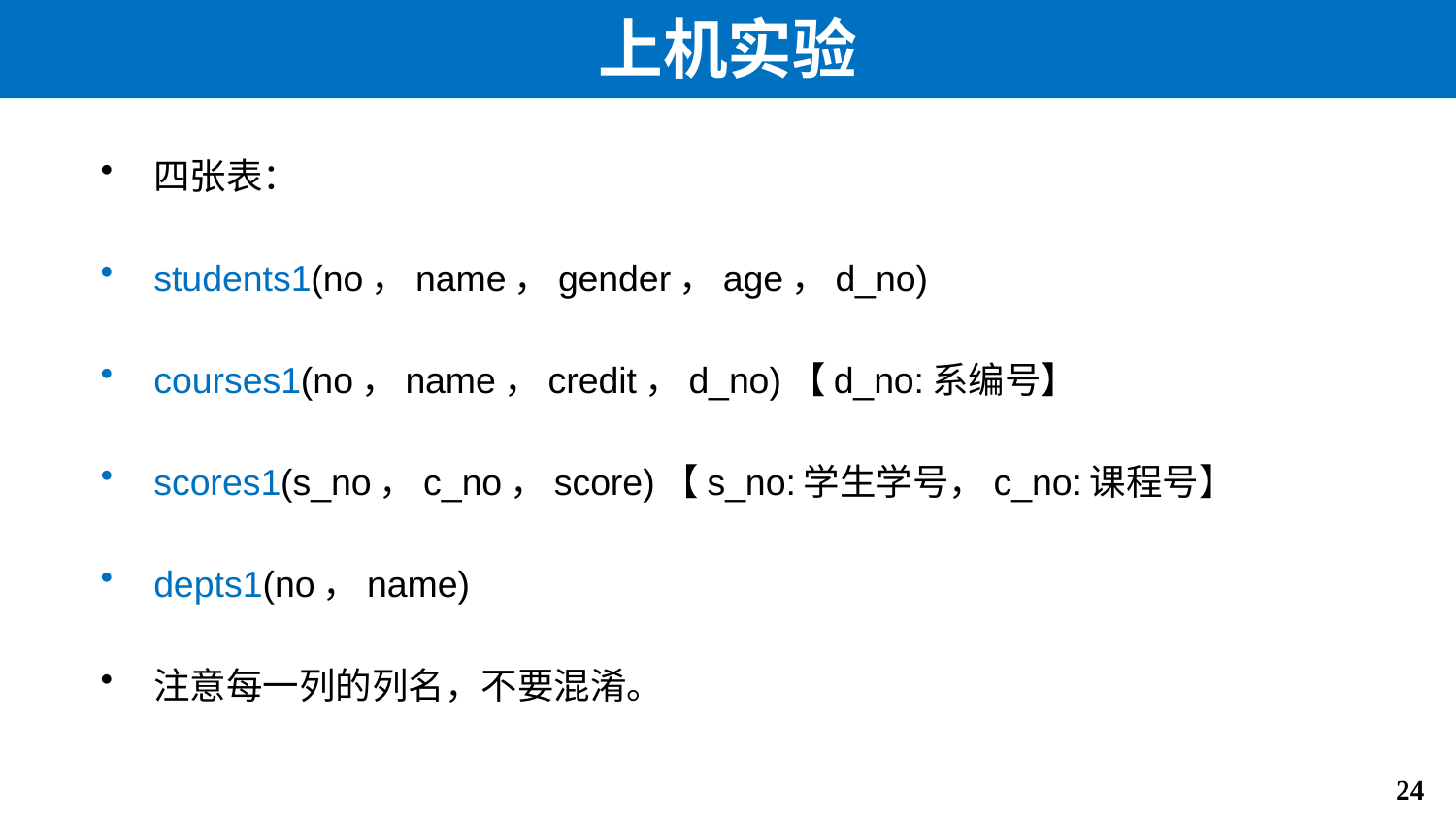

# 上机实验
四张表：

students1(no，name，gender，age，d_no)

courses1(no，name，credit，d_no)【d_no:系编号】

scores1(s_no，c_no，score)【s_no:学生学号，c_no:课程号】

depts1(no，name)

注意每一列的列名，不要混淆。